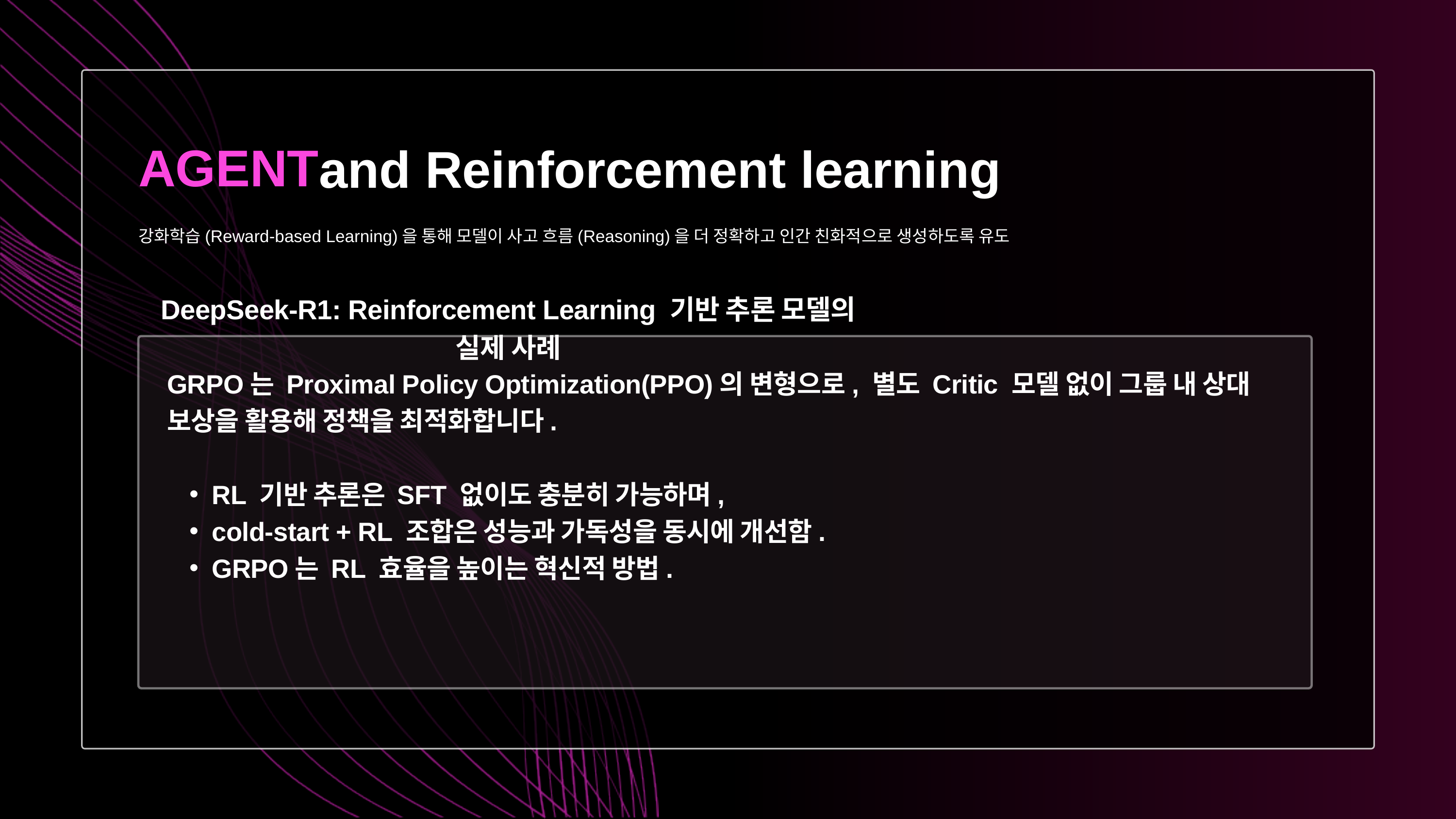

and Reinforcement learning
AGENT
강화학습(Reward-based Learning)을 통해 모델이 사고 흐름(Reasoning)을 더 정확하고 인간 친화적으로 생성하도록 유도
DeepSeek‑R1: Reinforcement Learning 기반 추론 모델의 실제 사례

GRPO는 Proximal Policy Optimization(PPO)의 변형으로, 별도 Critic 모델 없이 그룹 내 상대 보상을 활용해 정책을 최적화합니다.

RL 기반 추론은 SFT 없이도 충분히 가능하며,
cold‑start + RL 조합은 성능과 가독성을 동시에 개선함.
GRPO는 RL 효율을 높이는 혁신적 방법.